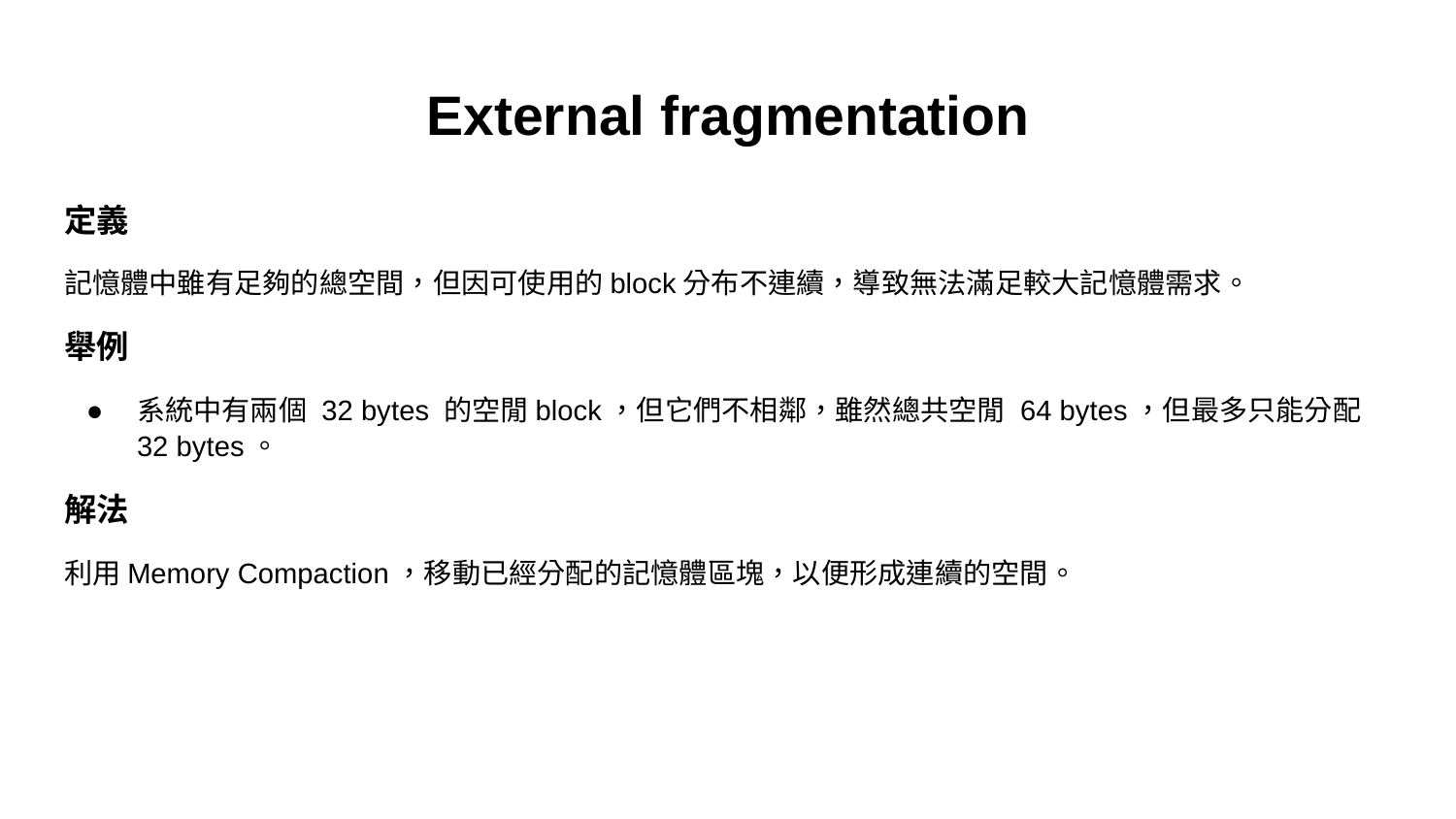

# External fragmentation
定義
記憶體中雖有足夠的總空間，但因可使用的block分布不連續，導致無法滿足較大記憶體需求。
舉例
系統中有兩個 32 bytes 的空閒block，但它們不相鄰，雖然總共空閒 64 bytes，但最多只能分配 32 bytes。
解法
利用Memory Compaction，移動已經分配的記憶體區塊，以便形成連續的空間。